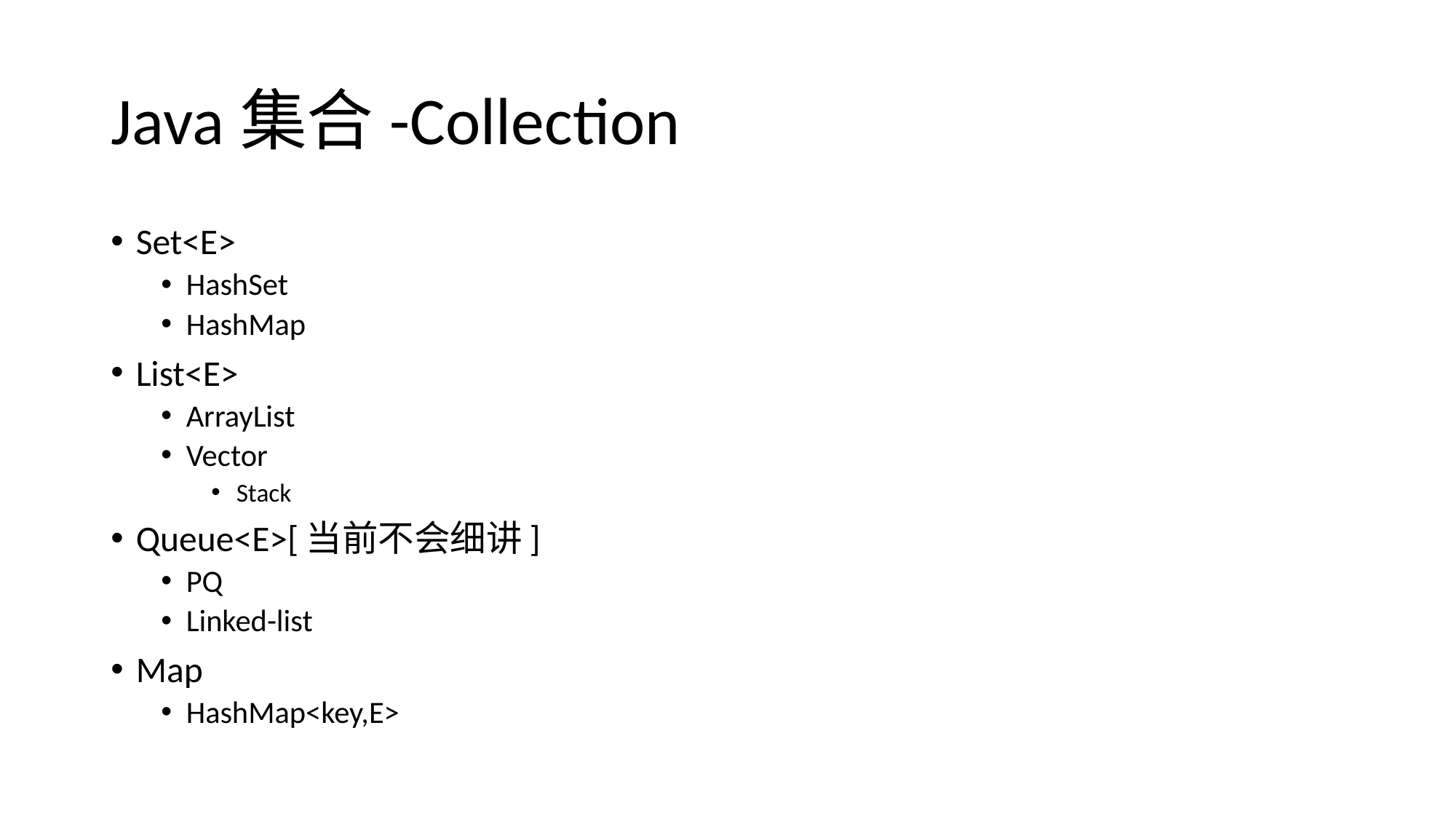

# Java集合-Collection
Set<E>
HashSet
HashMap
List<E>
ArrayList
Vector
Stack
Queue<E>[当前不会细讲]
PQ
Linked-list
Map
HashMap<key,E>